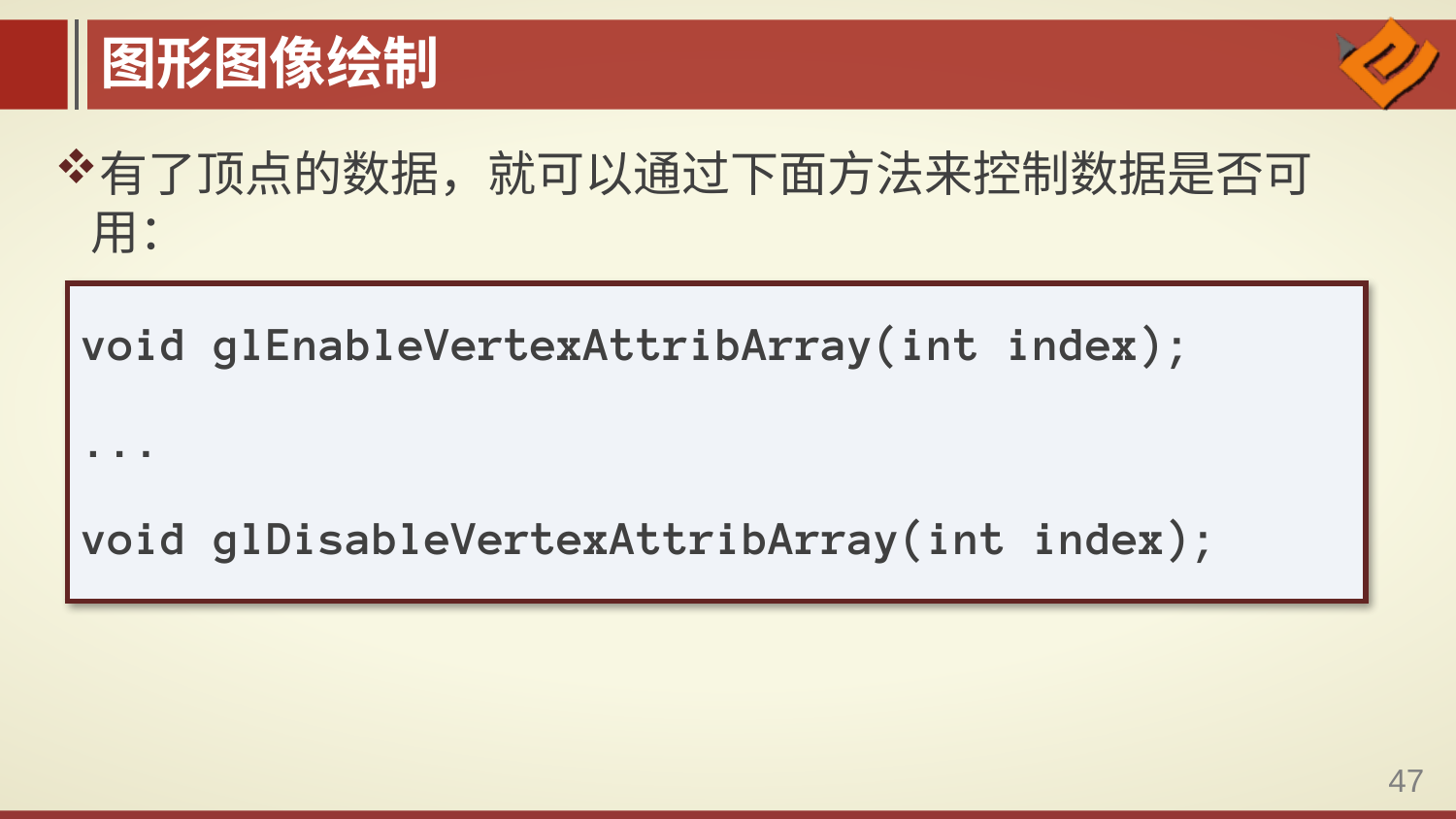

图形图像绘制
有了顶点的数据，就可以通过下面方法来控制数据是否可用：
| void glEnableVertexAttribArray(int index); ... void glDisableVertexAttribArray(int index); |
| --- |